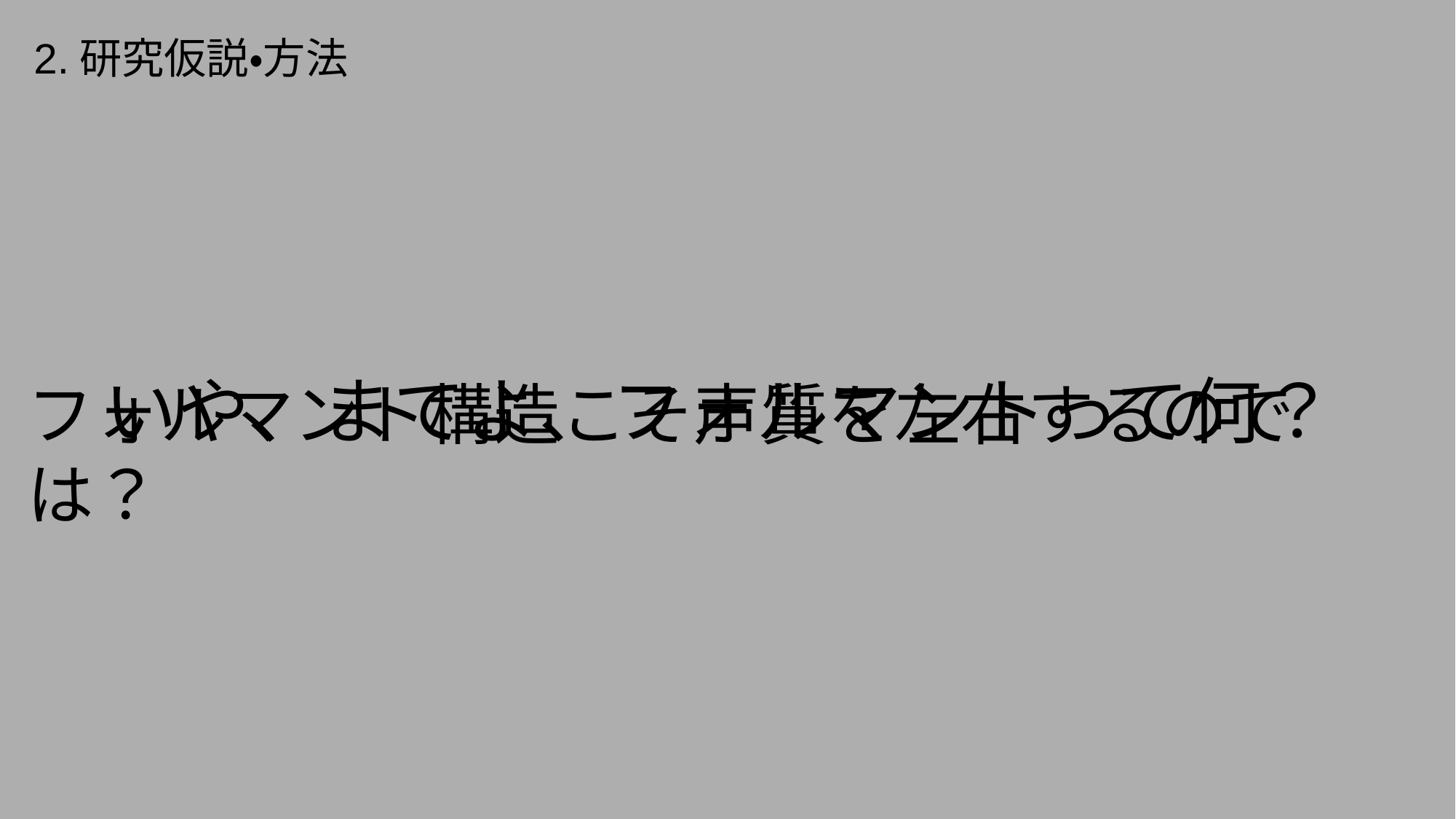

2.研究仮説・方法
いや、まてよ、フォルマントって何？
フォルマント構造こそ声質を左右するのでは？